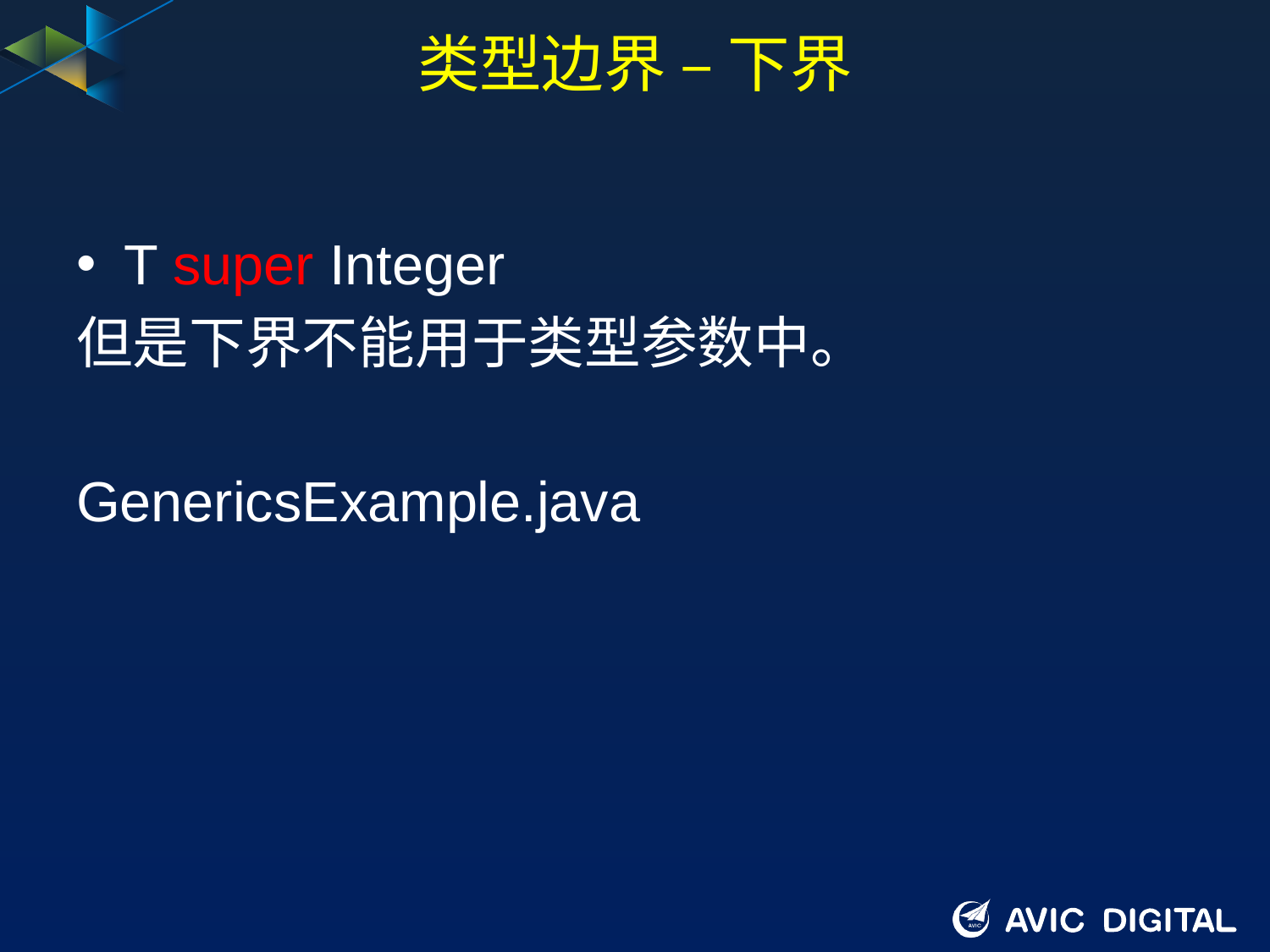

# 类型边界 – 下界
T super Integer
但是下界不能用于类型参数中。

GenericsExample.java